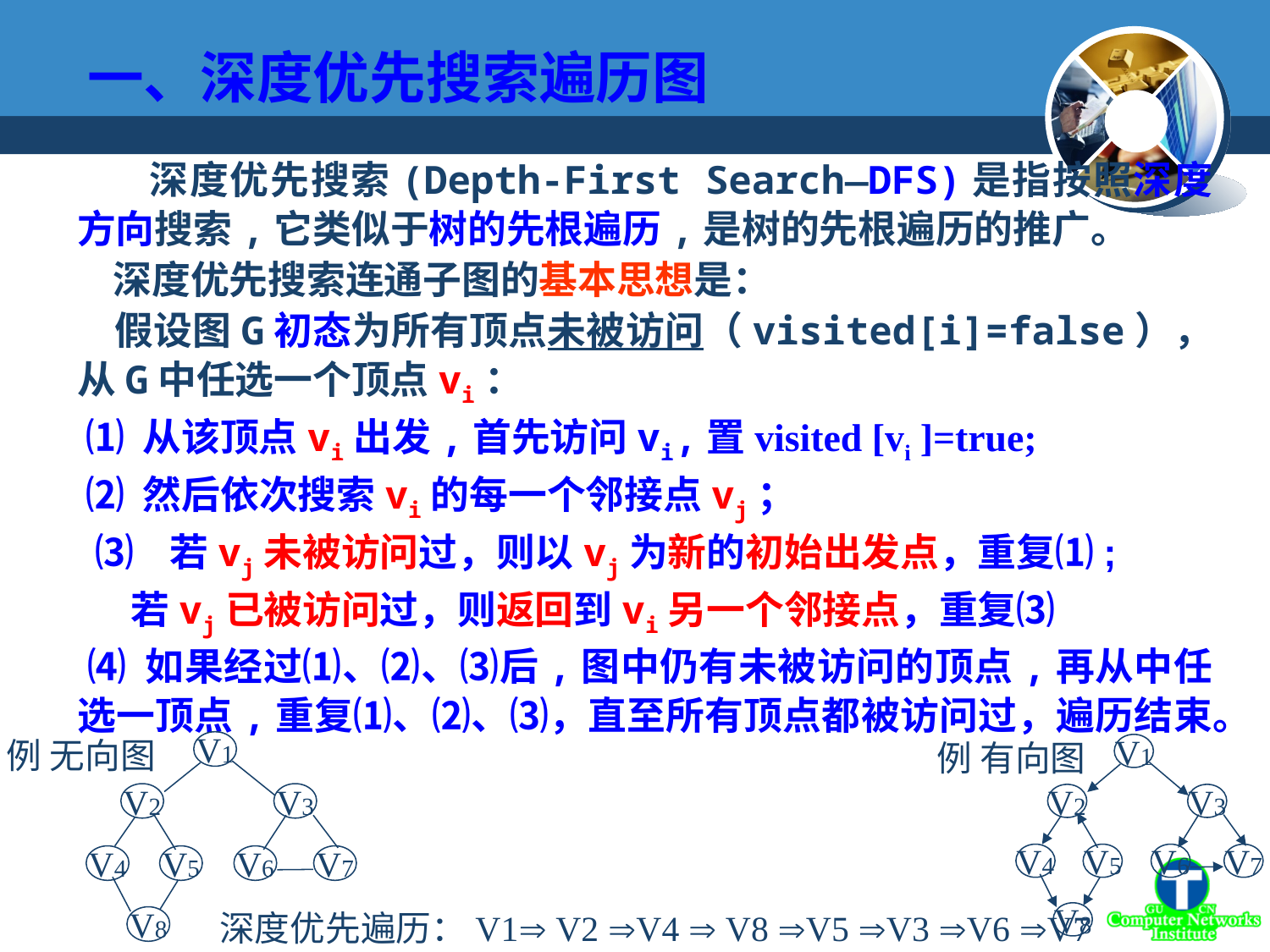

一、深度优先搜索遍历图
      深度优先搜索(Depth-First Search—DFS)是指按照深度方向搜索,它类似于树的先根遍历,是树的先根遍历的推广。
   深度优先搜索连通子图的基本思想是：
   假设图G初态为所有顶点未被访问（visited[i]=false），从G中任选一个顶点vi：
 ⑴ 从该顶点vi出发,首先访问vi,置visited [vi ]=true;
 ⑵ 然后依次搜索vi的每一个邻接点vj；
  ⑶   若vj未被访问过，则以vj为新的初始出发点，重复⑴;
     若vj已被访问过，则返回到vi另一个邻接点，重复⑶
 ⑷ 如果经过⑴、⑵、⑶后,图中仍有未被访问的顶点,再从中任选一顶点,重复⑴、⑵、⑶，直至所有顶点都被访问过，遍历结束。
例 无向图
V1

V2
V3

V4
V5
V6
V7

V8

例 有向图
V1

V2
V3

V4
V5
V6
V7

V8
47
深度优先遍历：V1⇒ V2 ⇒V4 ⇒ V8 ⇒V5 ⇒V3 ⇒V6 ⇒V7